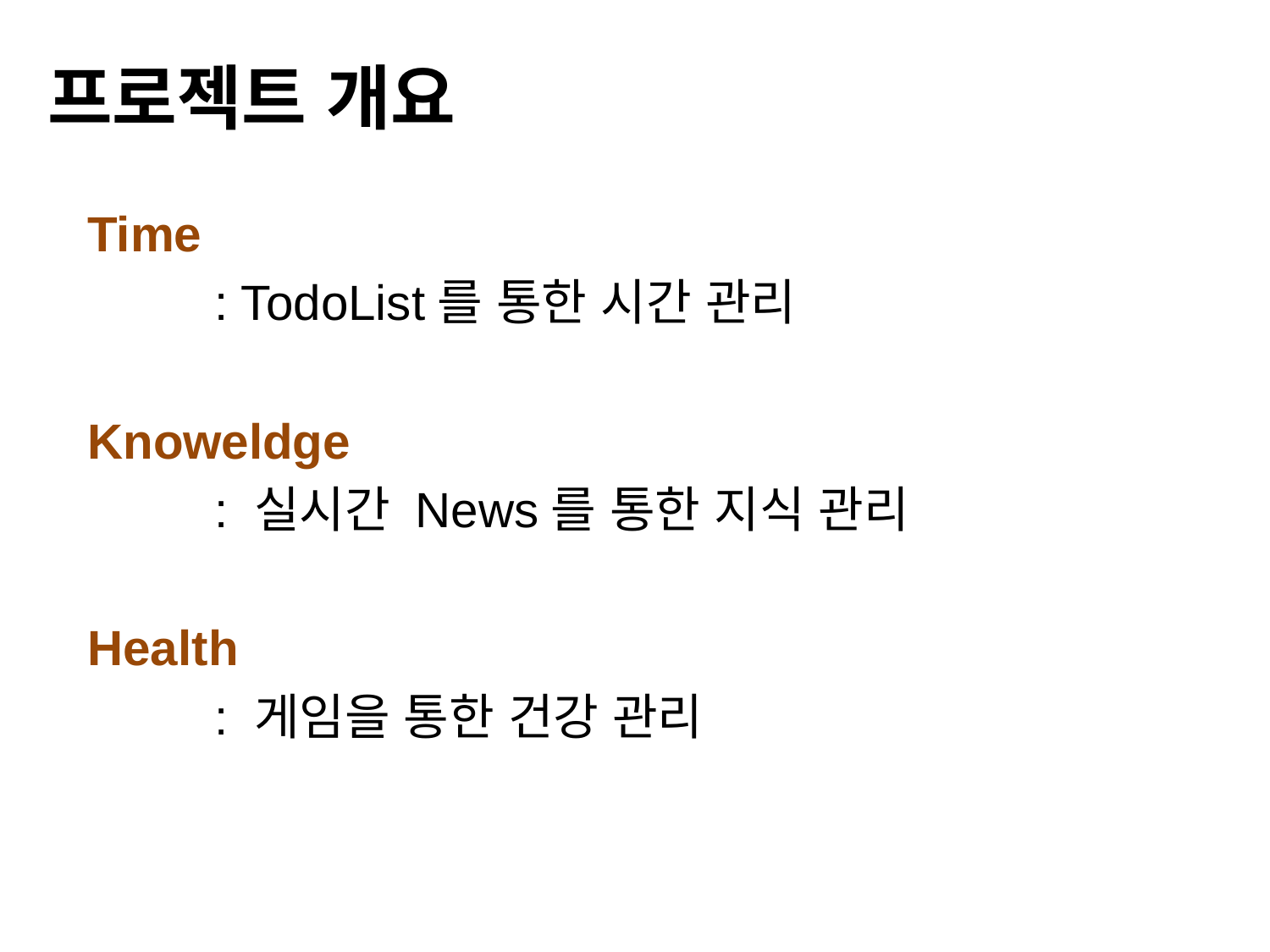

# 프로젝트 개요
Time
	: TodoList를 통한 시간 관리

Knoweldge
	: 실시간 News를 통한 지식 관리

Health
	: 게임을 통한 건강 관리